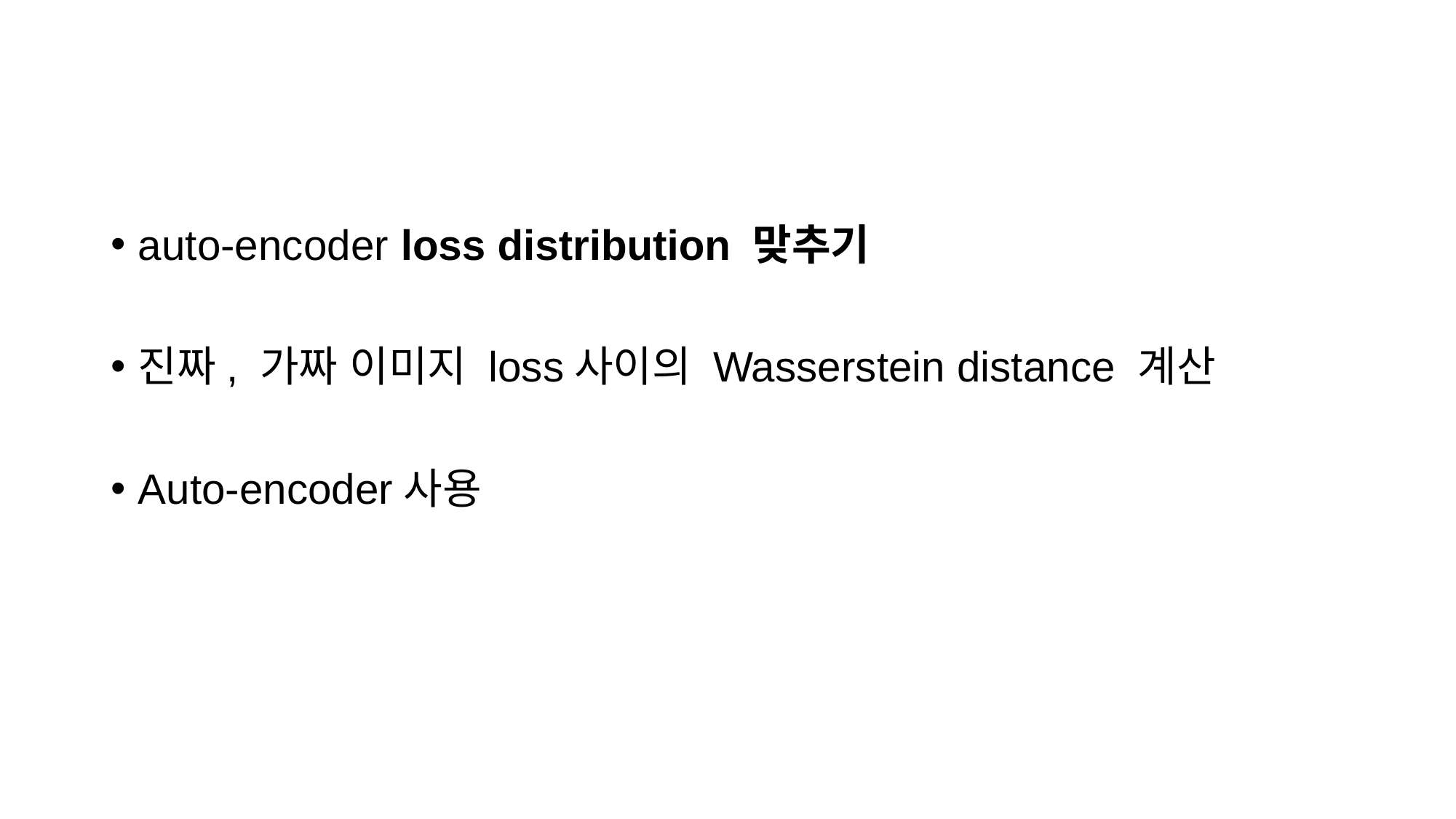

#
auto-encoder loss distribution 맞추기

진짜, 가짜 이미지 loss사이의 Wasserstein distance 계산

Auto-encoder사용